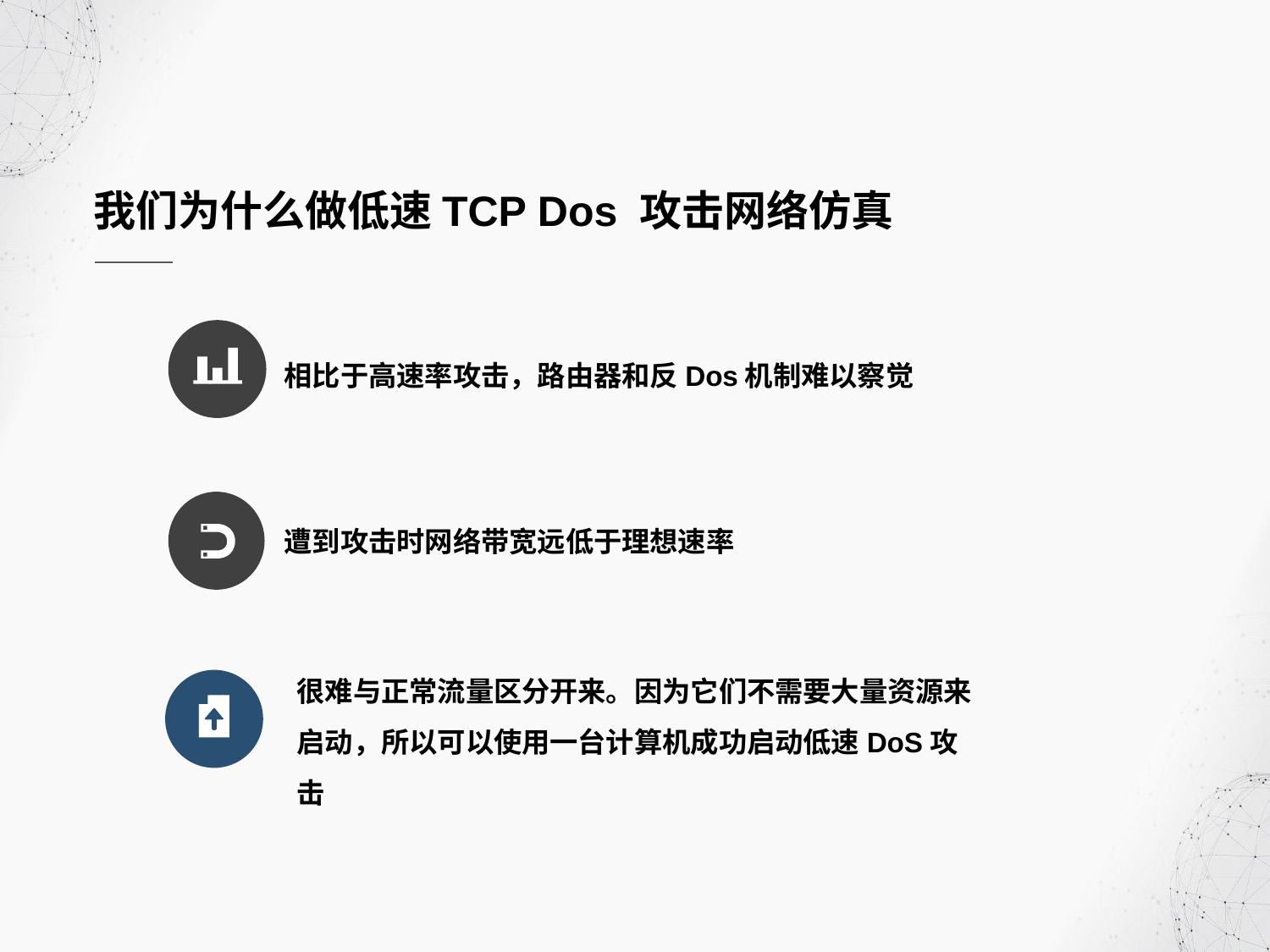

我们为什么做低速TCP Dos 攻击网络仿真

相比于高速率攻击，路由器和反Dos机制难以察觉

遭到攻击时网络带宽远低于理想速率
很难与正常流量区分开来。因为它们不需要大量资源来启动，所以可以使用一台计算机成功启动低速DoS攻击